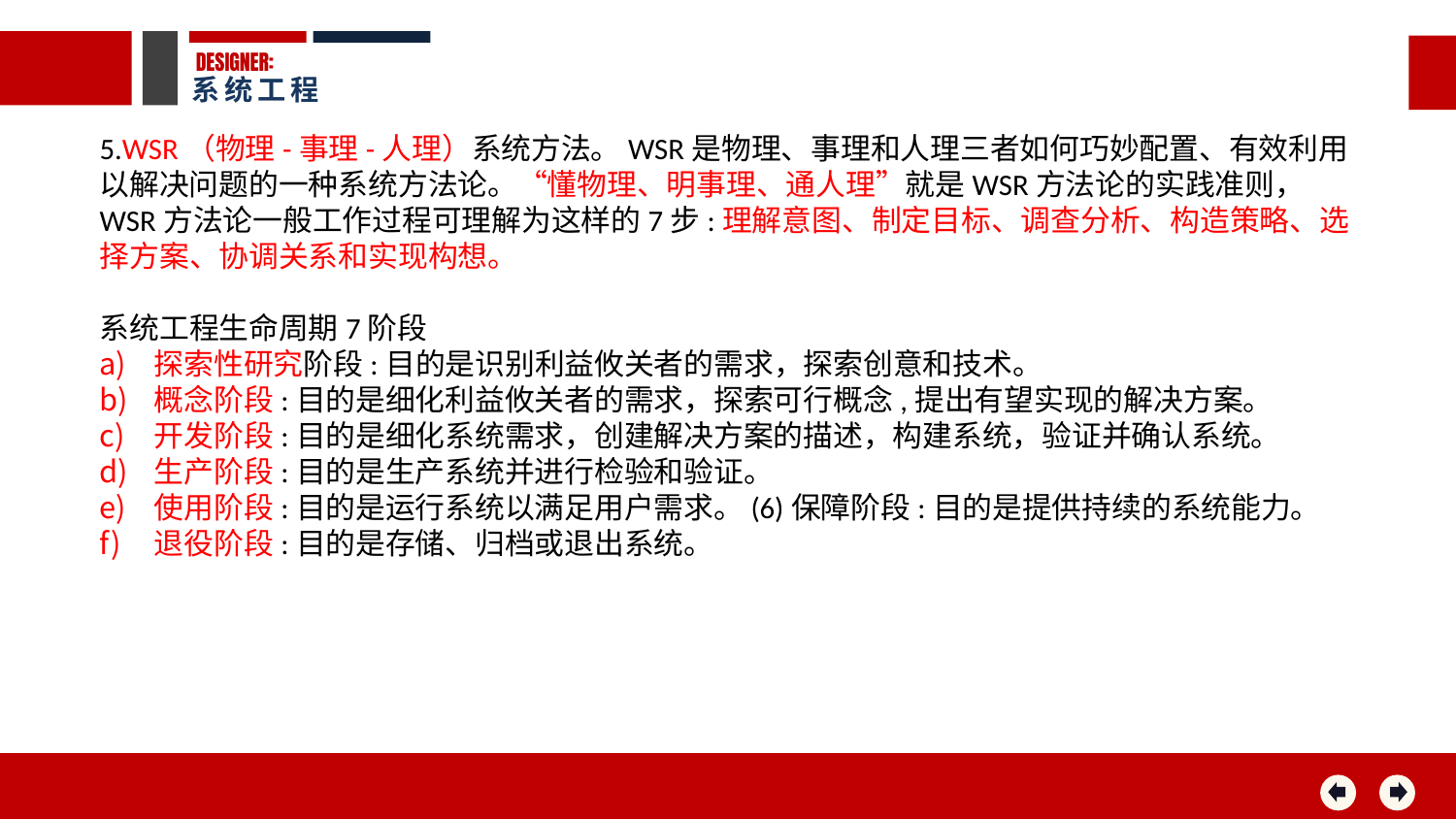

DESIGNER:
系统工程
5.WSR（物理-事理-人理）系统方法。WSR是物理、事理和人理三者如何巧妙配置、有效利用以解决问题的一种系统方法论。“懂物理、明事理、通人理”就是WSR方法论的实践准则，
WSR方法论一般工作过程可理解为这样的7步:理解意图、制定目标、调查分析、构造策略、选择方案、协调关系和实现构想。

系统工程生命周期7阶段
探索性研究阶段:目的是识别利益攸关者的需求，探索创意和技术。
概念阶段:目的是细化利益攸关者的需求，探索可行概念,提出有望实现的解决方案。
开发阶段:目的是细化系统需求，创建解决方案的描述，构建系统，验证并确认系统。
生产阶段:目的是生产系统并进行检验和验证。
使用阶段:目的是运行系统以满足用户需求。(6)保障阶段:目的是提供持续的系统能力。
退役阶段:目的是存储、归档或退出系统。